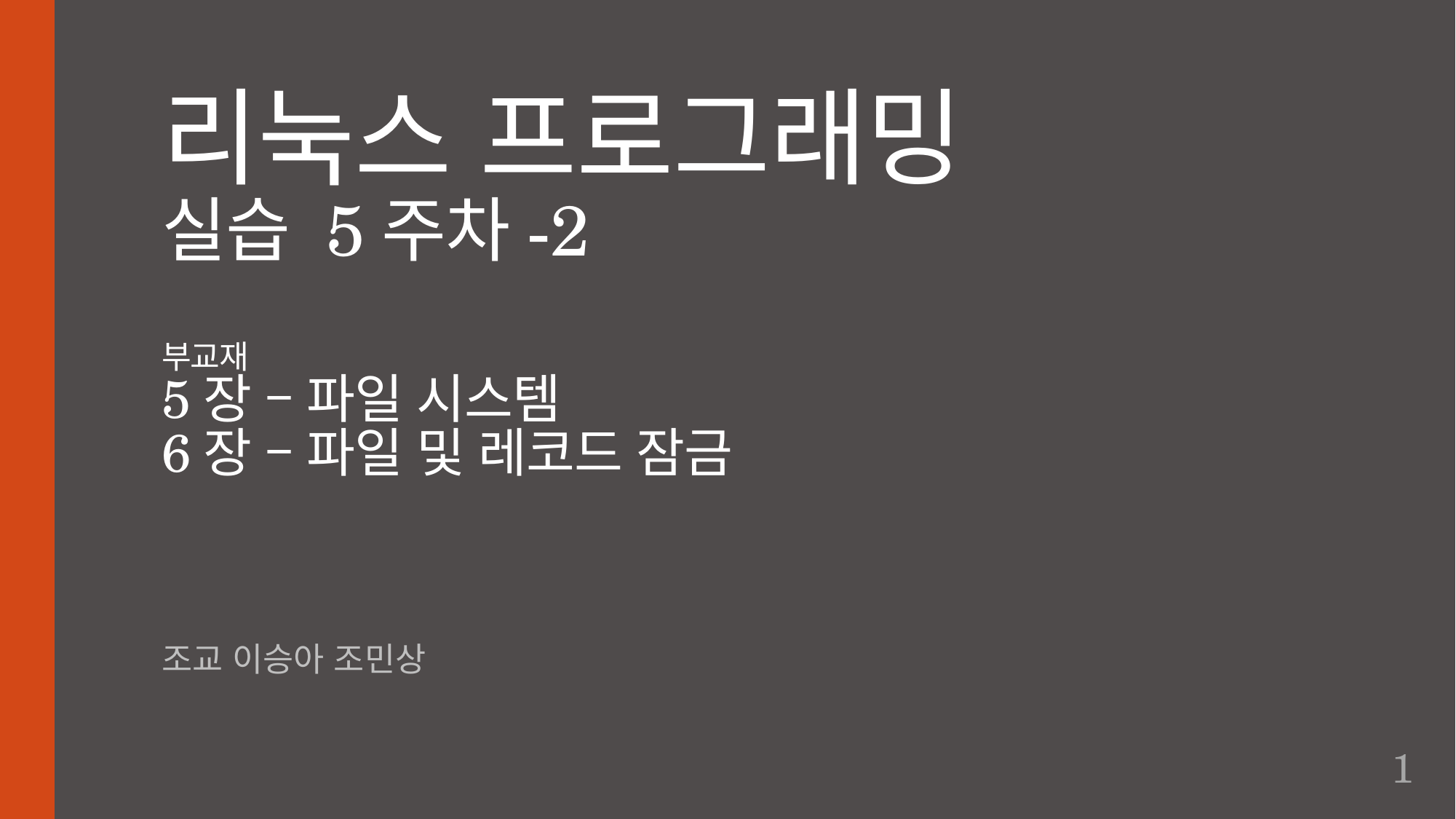

# 리눅스 프로그래밍 실습 5주차-2 부교재 5장 – 파일 시스템 6장 – 파일 및 레코드 잠금

조교 이승아 조민상
1